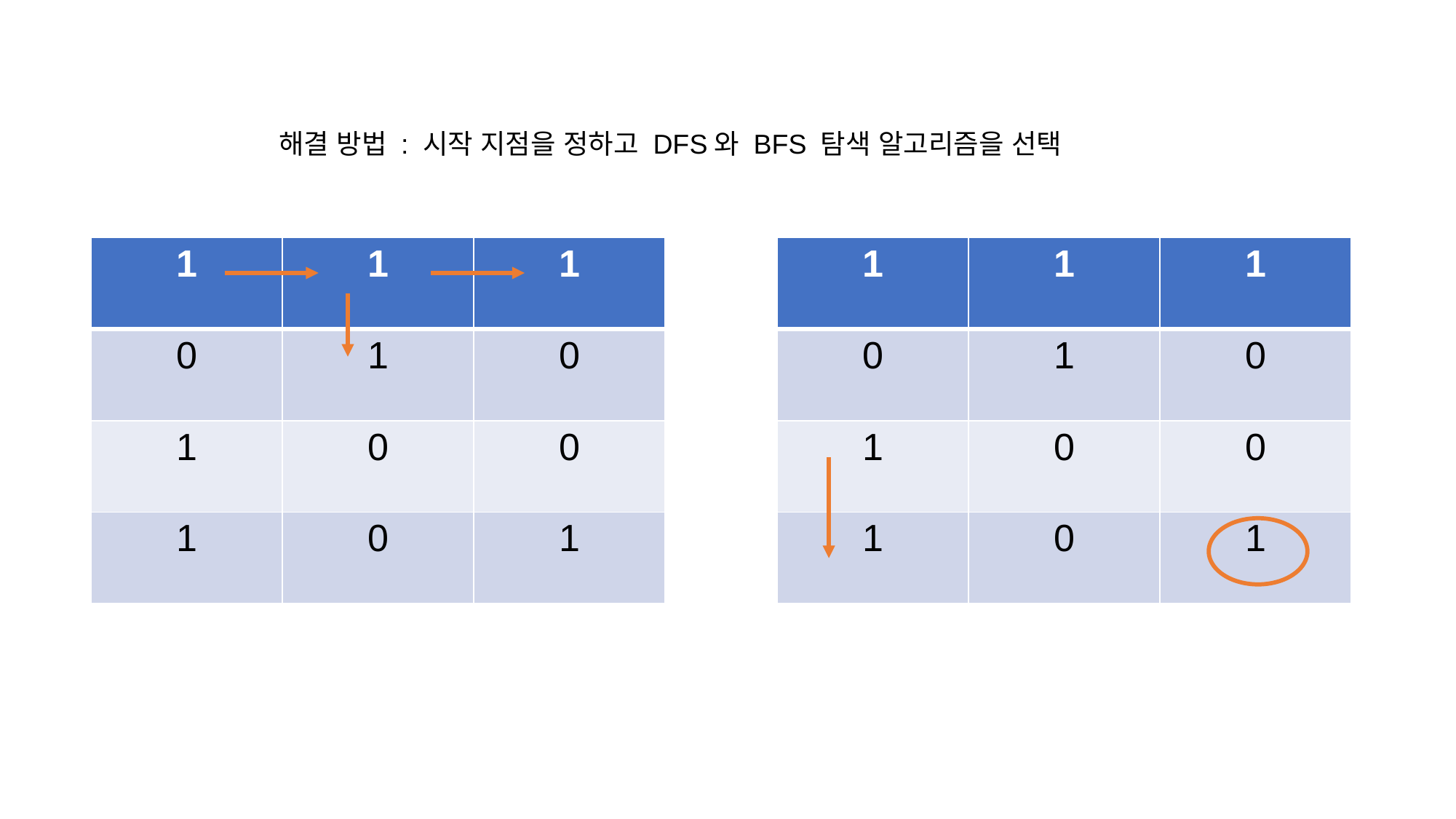

해결 방법 : 시작 지점을 정하고 DFS와 BFS 탐색 알고리즘을 선택
| 1 | 1 | 1 |
| --- | --- | --- |
| 0 | 1 | 0 |
| 1 | 0 | 0 |
| 1 | 0 | 1 |
| 1 | 1 | 1 |
| --- | --- | --- |
| 0 | 1 | 0 |
| 1 | 0 | 0 |
| 1 | 0 | 1 |